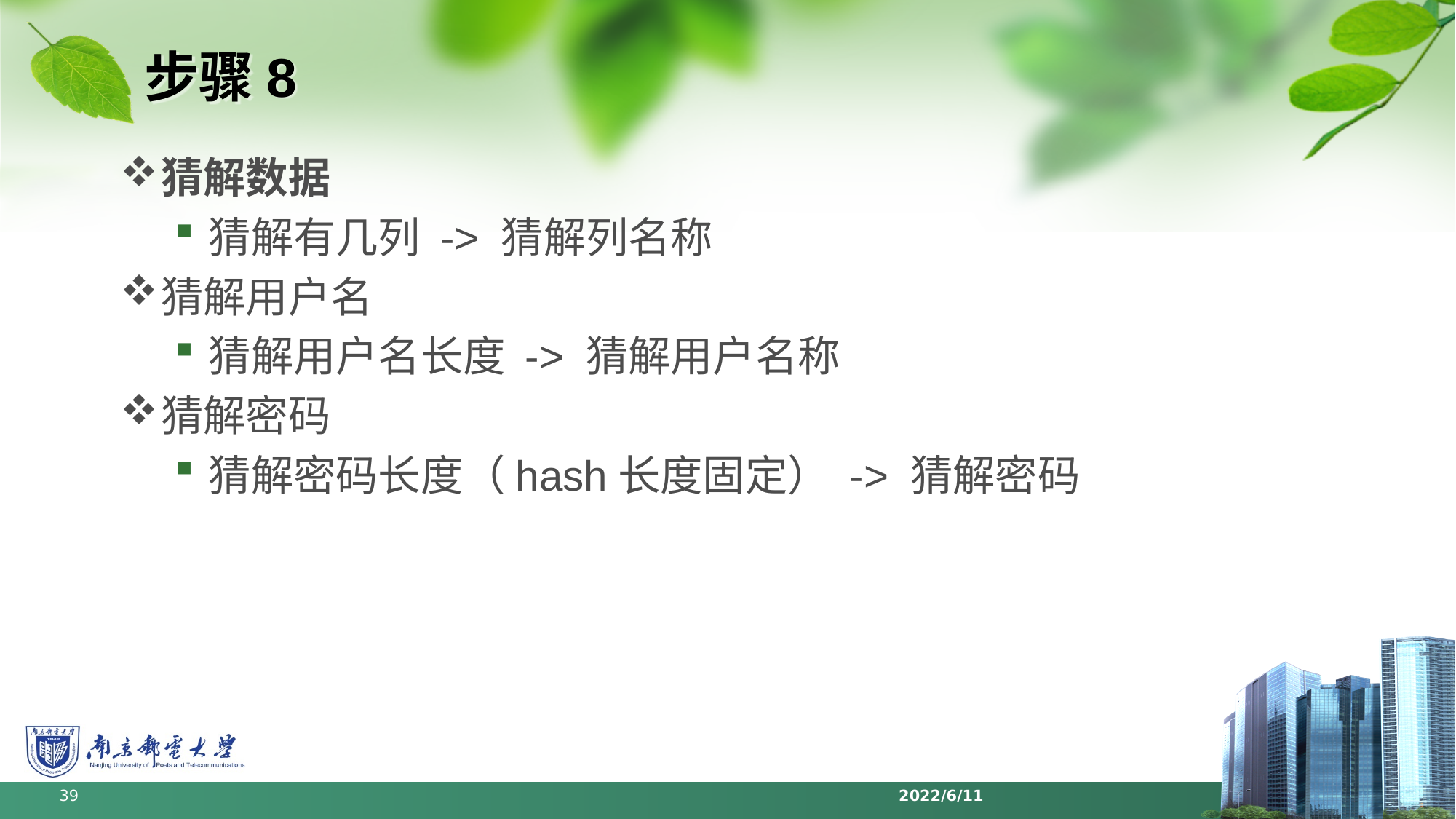

# 步骤8
猜解数据
猜解有几列 -> 猜解列名称
猜解用户名
猜解用户名长度 -> 猜解用户名称
猜解密码
猜解密码长度（hash长度固定） -> 猜解密码

39
2022/6/11